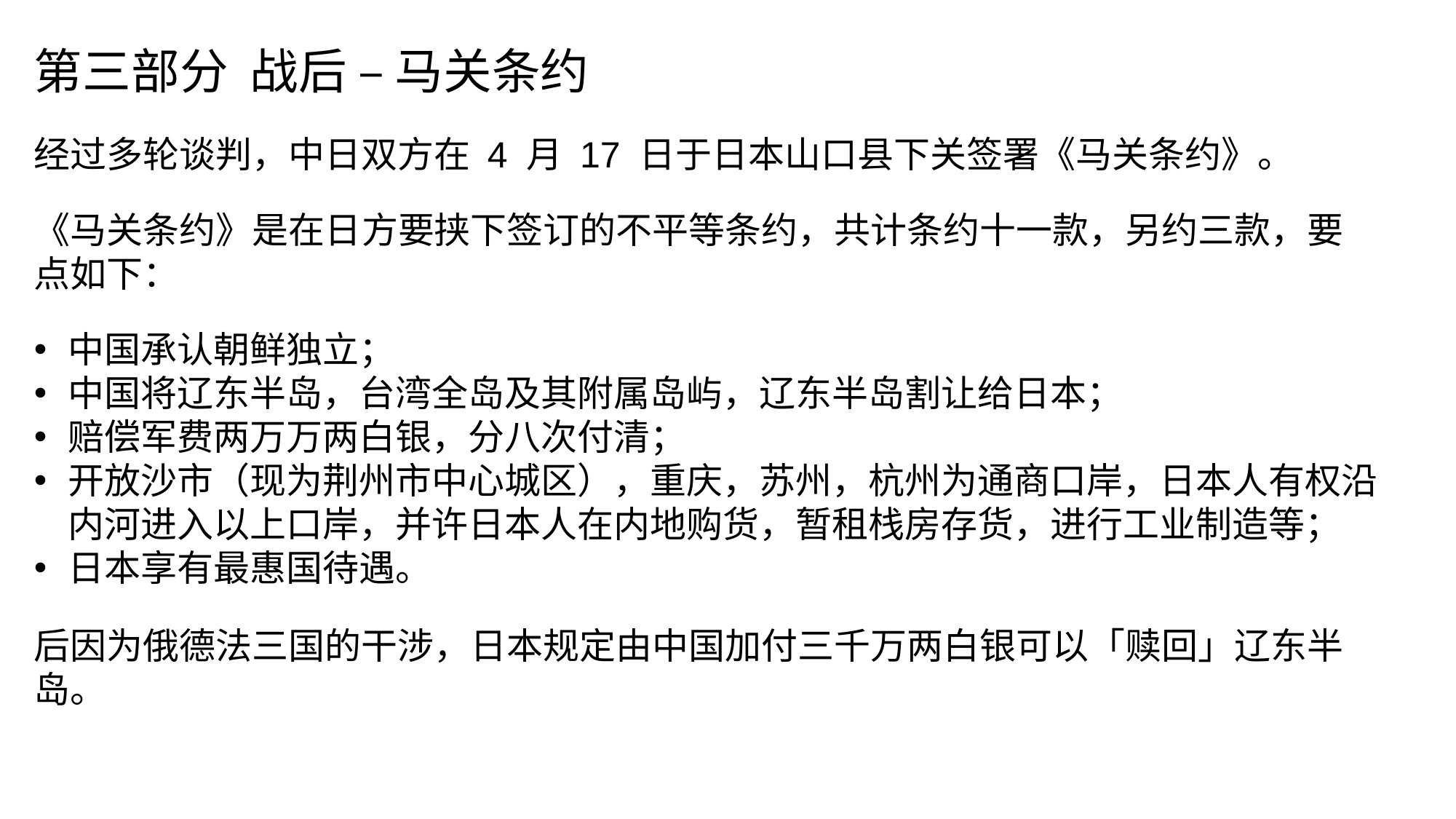

第三部分  战后 – 马关条约
经过多轮谈判，中日双方在 4 月 17 日于日本山口县下关签署《马关条约》。
《马关条约》是在日方要挟下签订的不平等条约，共计条约十一款，另约三款，要点如下：
中国承认朝鲜独立；
中国将辽东半岛，台湾全岛及其附属岛屿，辽东半岛割让给日本；
赔偿军费两万万两白银，分八次付清；
开放沙市（现为荆州市中心城区），重庆，苏州，杭州为通商口岸，日本人有权沿内河进入以上口岸，并许日本人在内地购货，暂租栈房存货，进行工业制造等；
日本享有最惠国待遇。
后因为俄德法三国的干涉，日本规定由中国加付三千万两白银可以「赎回」辽东半岛。